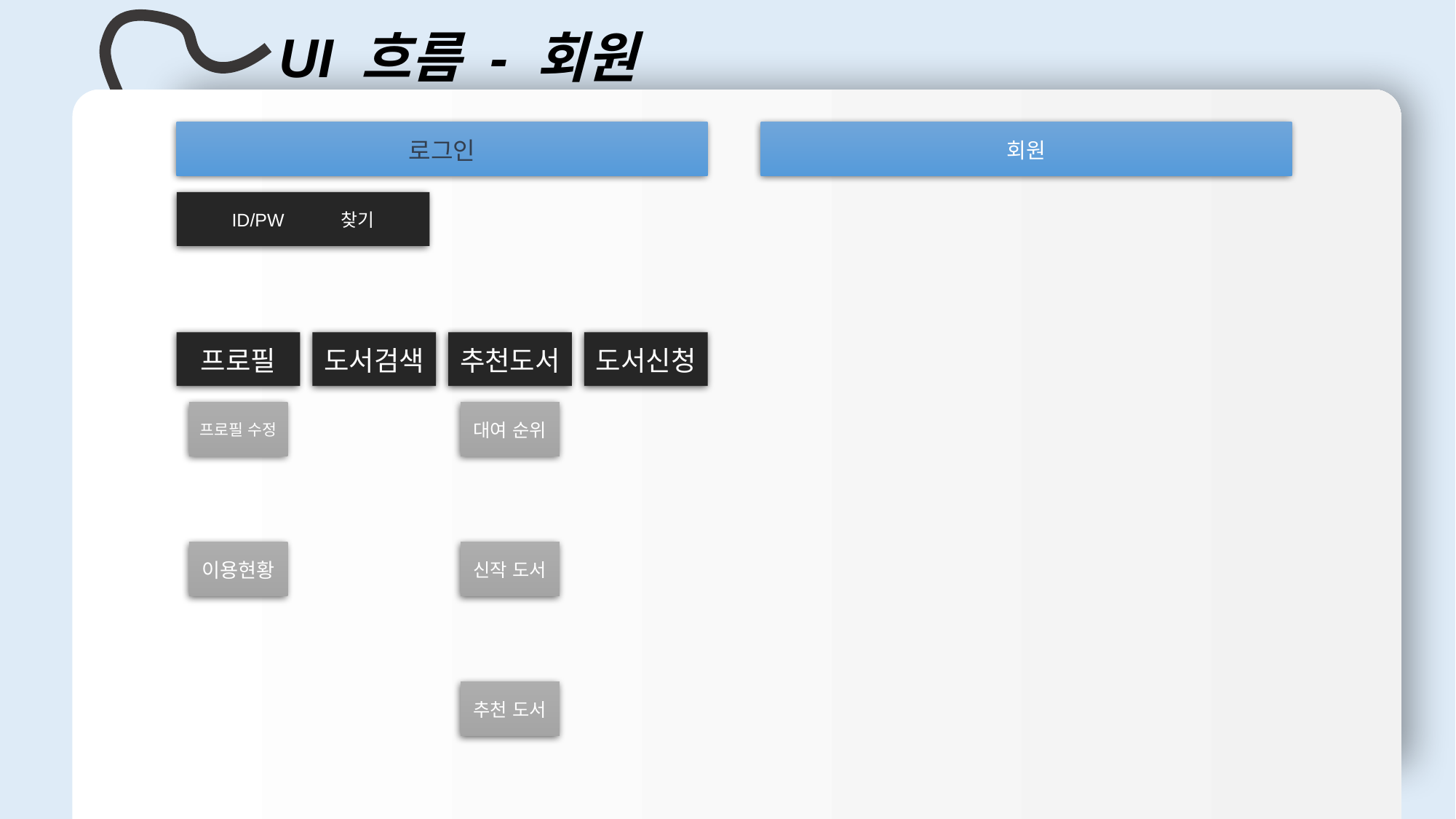

UI 흐름 - 회원

로그인
프로필
추천도서
회원
프로필 수정
이용현황
대여 순위
신작 도서
추천 도서
도서신청
도서검색